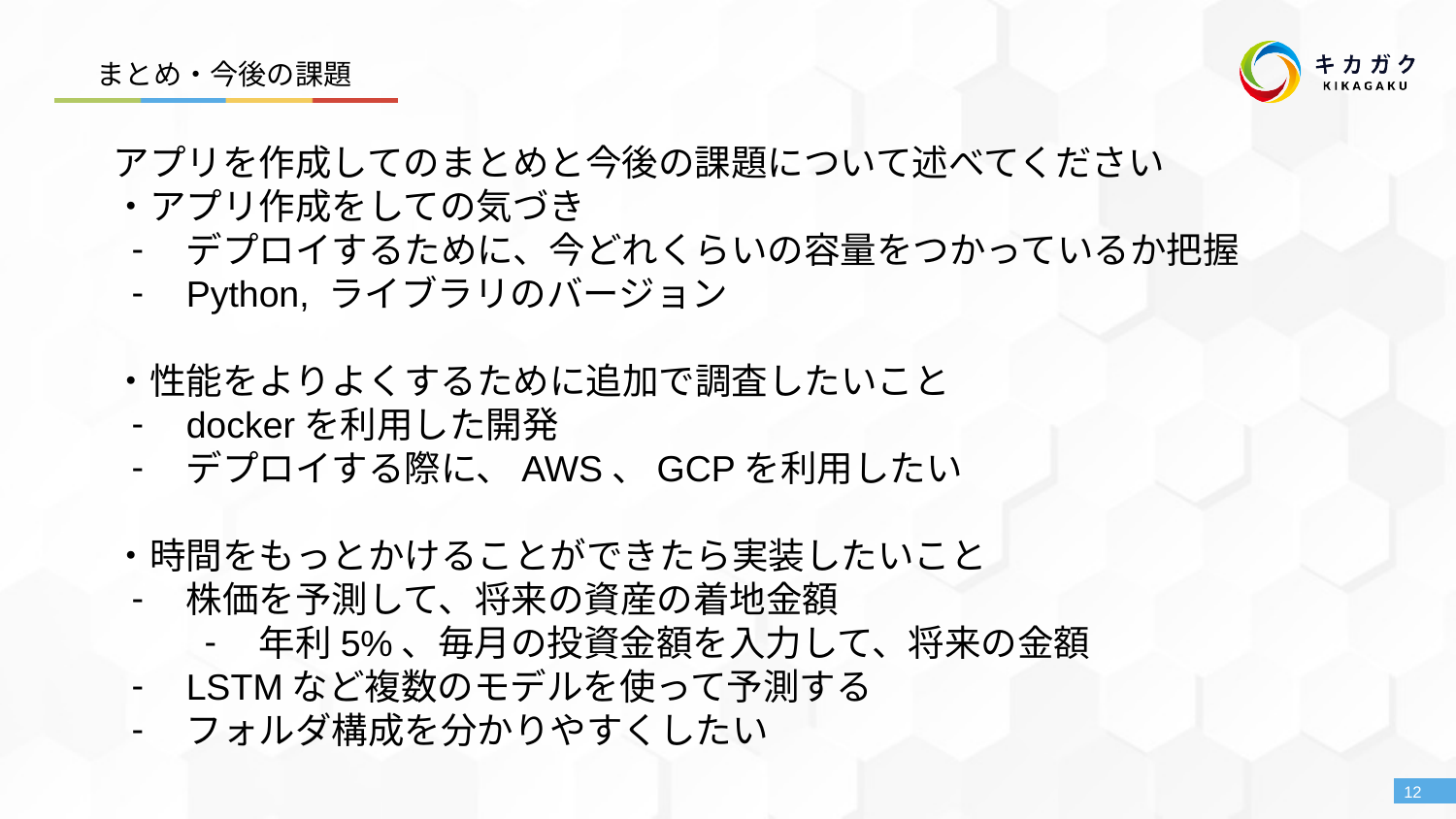

まとめ・今後の課題
アプリを作成してのまとめと今後の課題について述べてください
・アプリ作成をしての気づき
デプロイするために、今どれくらいの容量をつかっているか把握
Python, ライブラリのバージョン

・性能をよりよくするために追加で調査したいこと
dockerを利用した開発
デプロイする際に、AWS、GCPを利用したい

・時間をもっとかけることができたら実装したいこと
株価を予測して、将来の資産の着地金額
年利5%、毎月の投資金額を入力して、将来の金額
LSTMなど複数のモデルを使って予測する
フォルダ構成を分かりやすくしたい